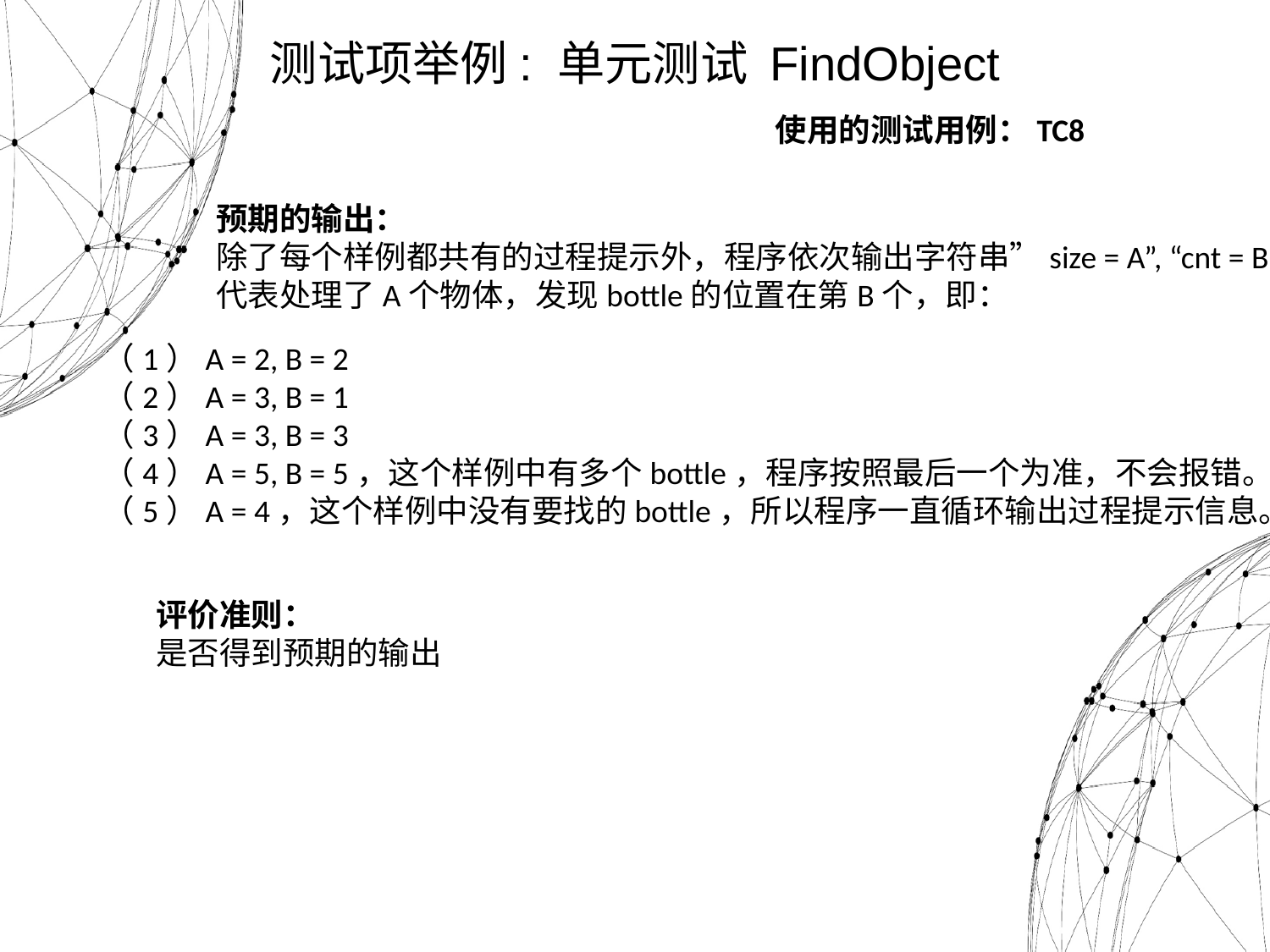

测试项举例: 单元测试 FindObject

使用的测试用例：TC8
预期的输出：
除了每个样例都共有的过程提示外，程序依次输出字符串”size = A”, “cnt = B”
代表处理了A个物体，发现bottle的位置在第B个，即：
（1）A = 2, B = 2
（2）A = 3, B = 1
（3）A = 3, B = 3
（4）A = 5, B = 5，这个样例中有多个bottle，程序按照最后一个为准，不会报错。
（5）A = 4，这个样例中没有要找的bottle，所以程序一直循环输出过程提示信息。

评价准则：
是否得到预期的输出